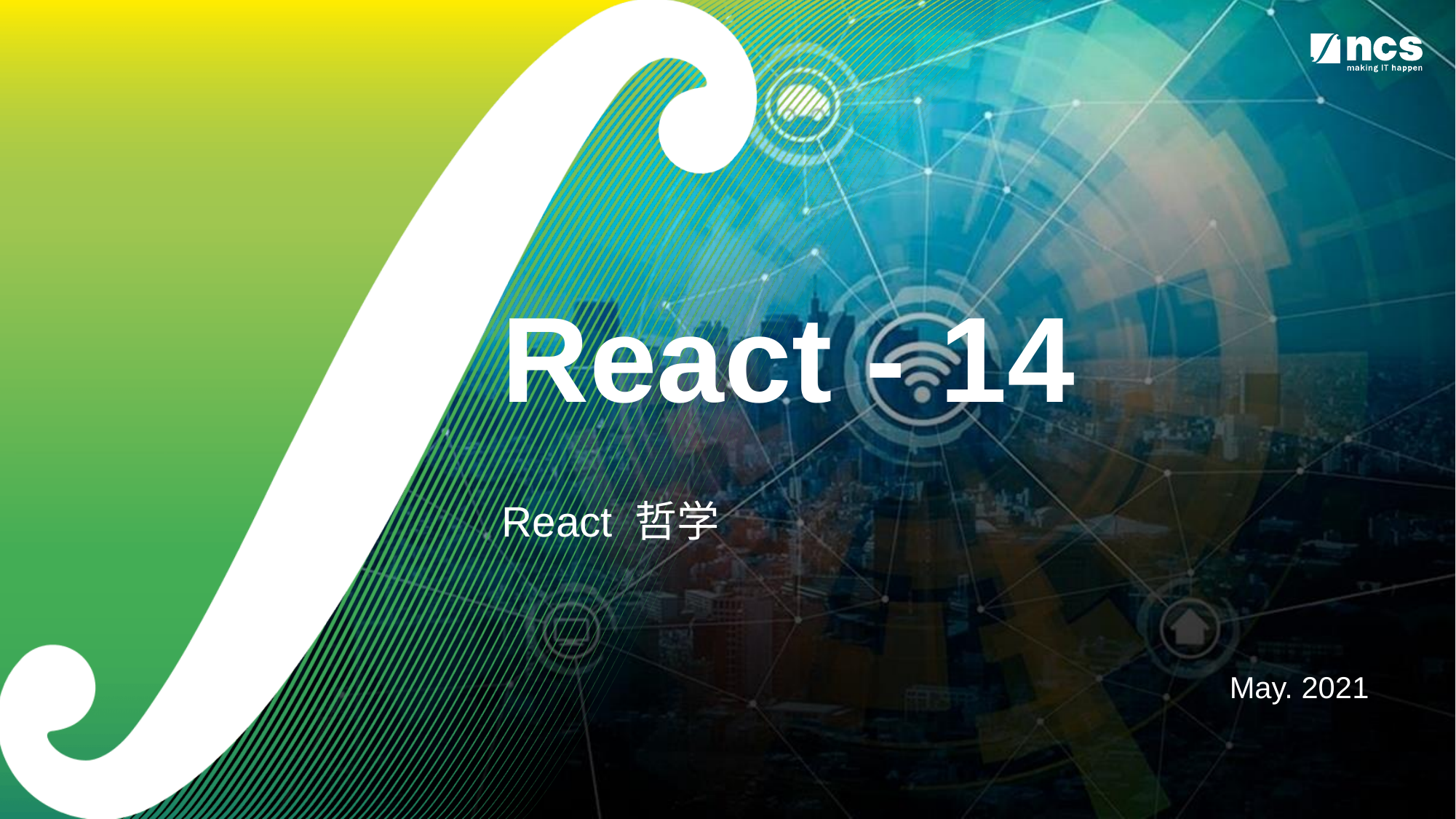

# React - 14 React 哲学
May. 2021